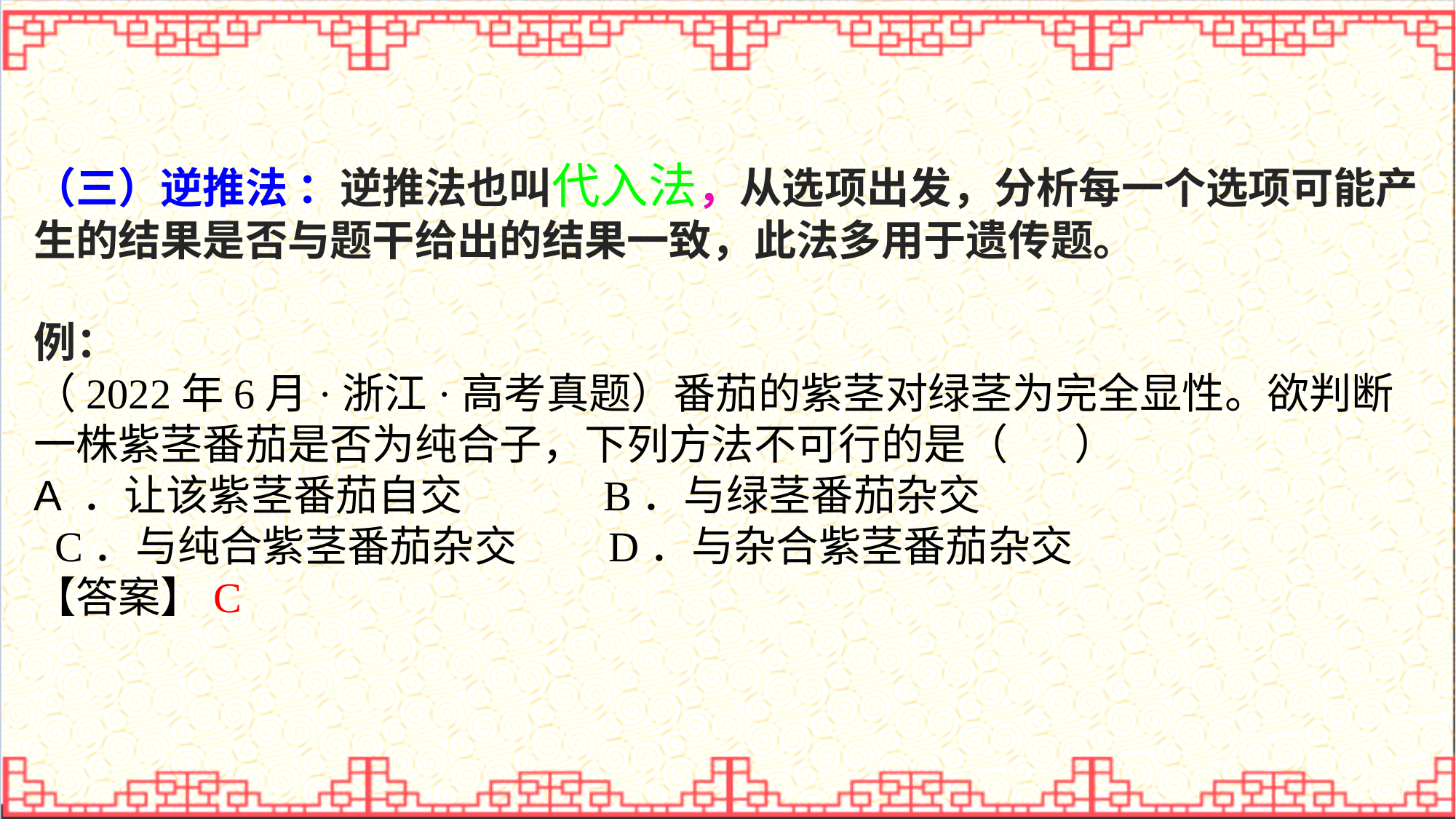

（三）逆推法 ：逆推法也叫代入法，从选项出发，分析每一个选项可能产生的结果是否与题干给出的结果一致，此法多用于遗传题。例：（2022年6月·浙江·高考真题）番茄的紫茎对绿茎为完全显性。欲判断一株紫茎番茄是否为纯合子，下列方法不可行的是（       ）A ．让该紫茎番茄自交	             B．与绿茎番茄杂交	  C．与纯合紫茎番茄杂交	  D．与杂合紫茎番茄杂交【答案】C